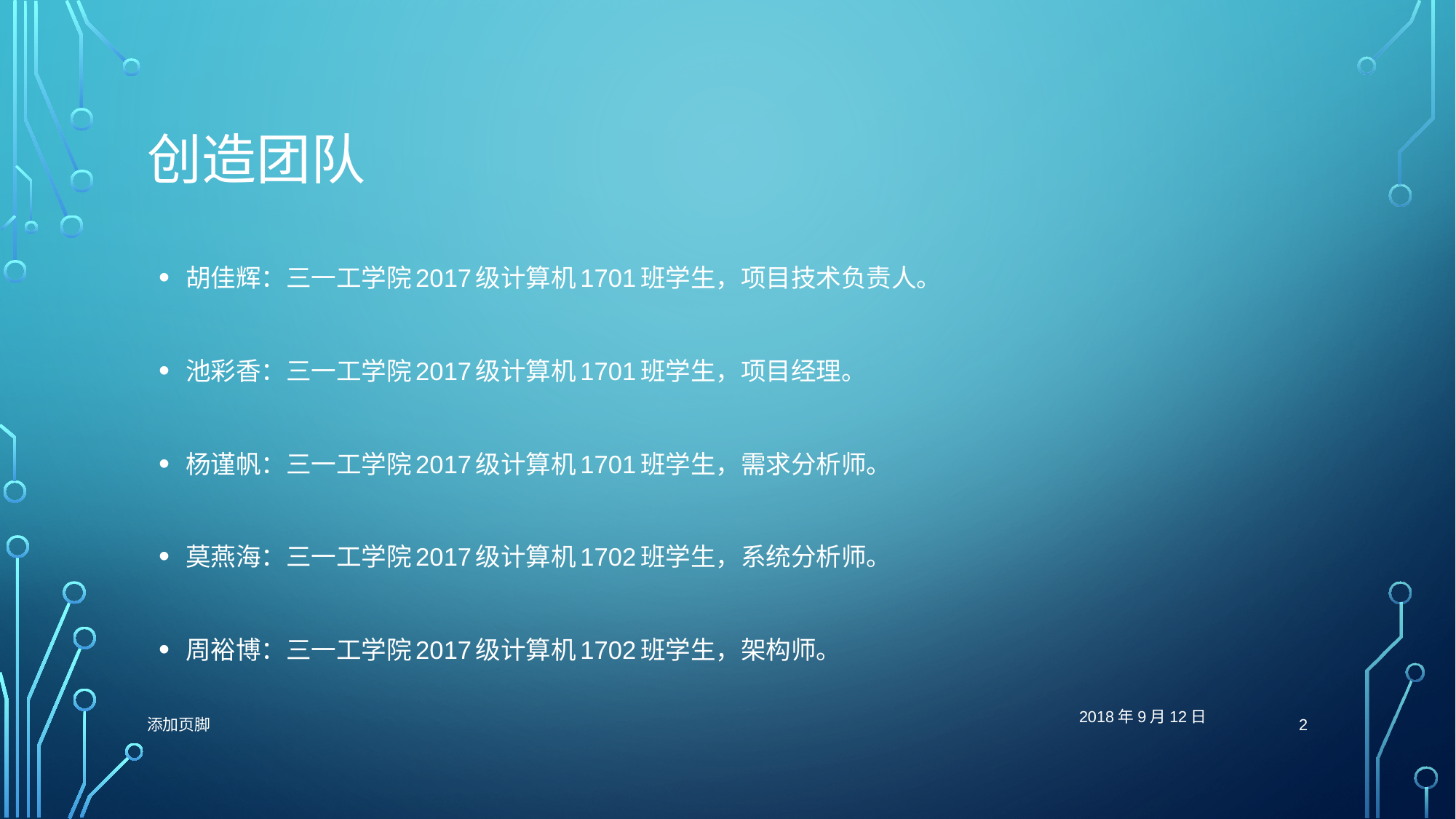

# 创造团队
胡佳辉：三一工学院2017级计算机1701班学生，项目技术负责人。

池彩香：三一工学院2017级计算机1701班学生，项目经理。

杨谨帆：三一工学院2017级计算机1701班学生，需求分析师。

莫燕海：三一工学院2017级计算机1702班学生，系统分析师。

周裕博：三一工学院2017级计算机1702班学生，架构师。
2018年9月12日
2
添加页脚